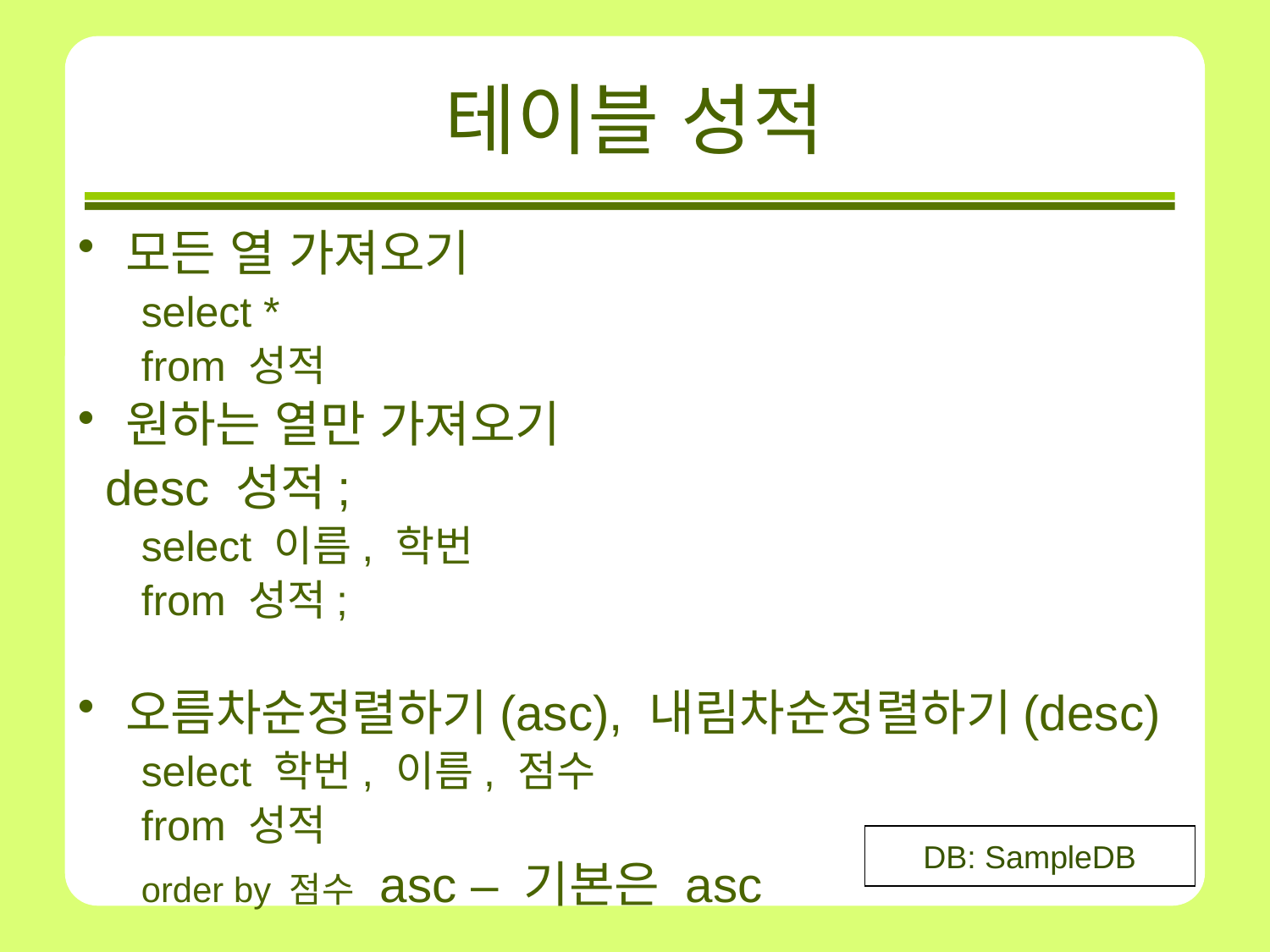

# 테이블 성적
모든 열 가져오기
select *
from 성적
원하는 열만 가져오기
  desc 성적;
select 이름, 학번
from 성적;

오름차순정렬하기(asc), 내림차순정렬하기(desc)
select 학번, 이름, 점수
from 성적
order by 점수 asc – 기본은 asc

DB: SampleDB